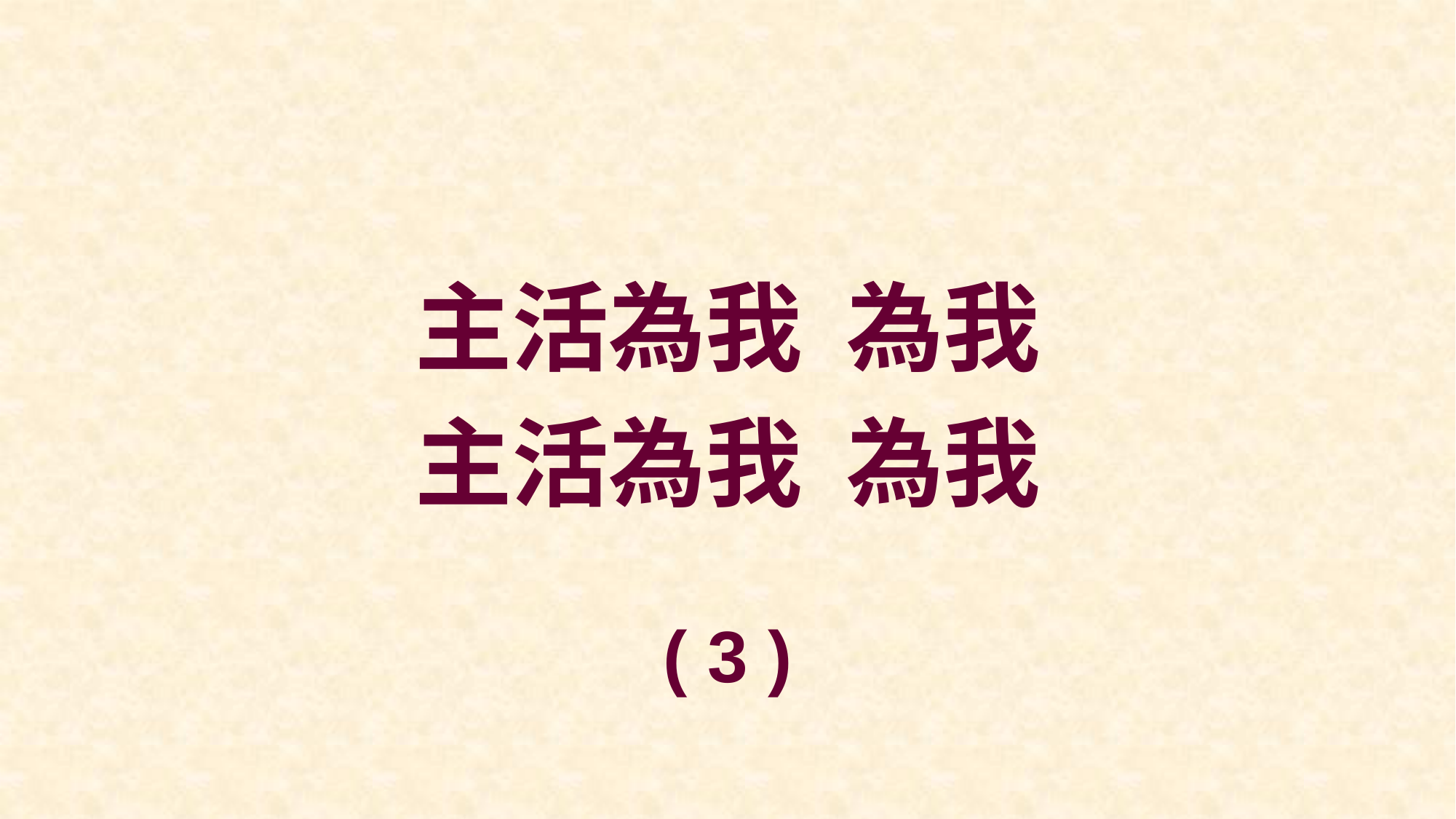

主活為我  為我
主活為我  為我
( 3 )